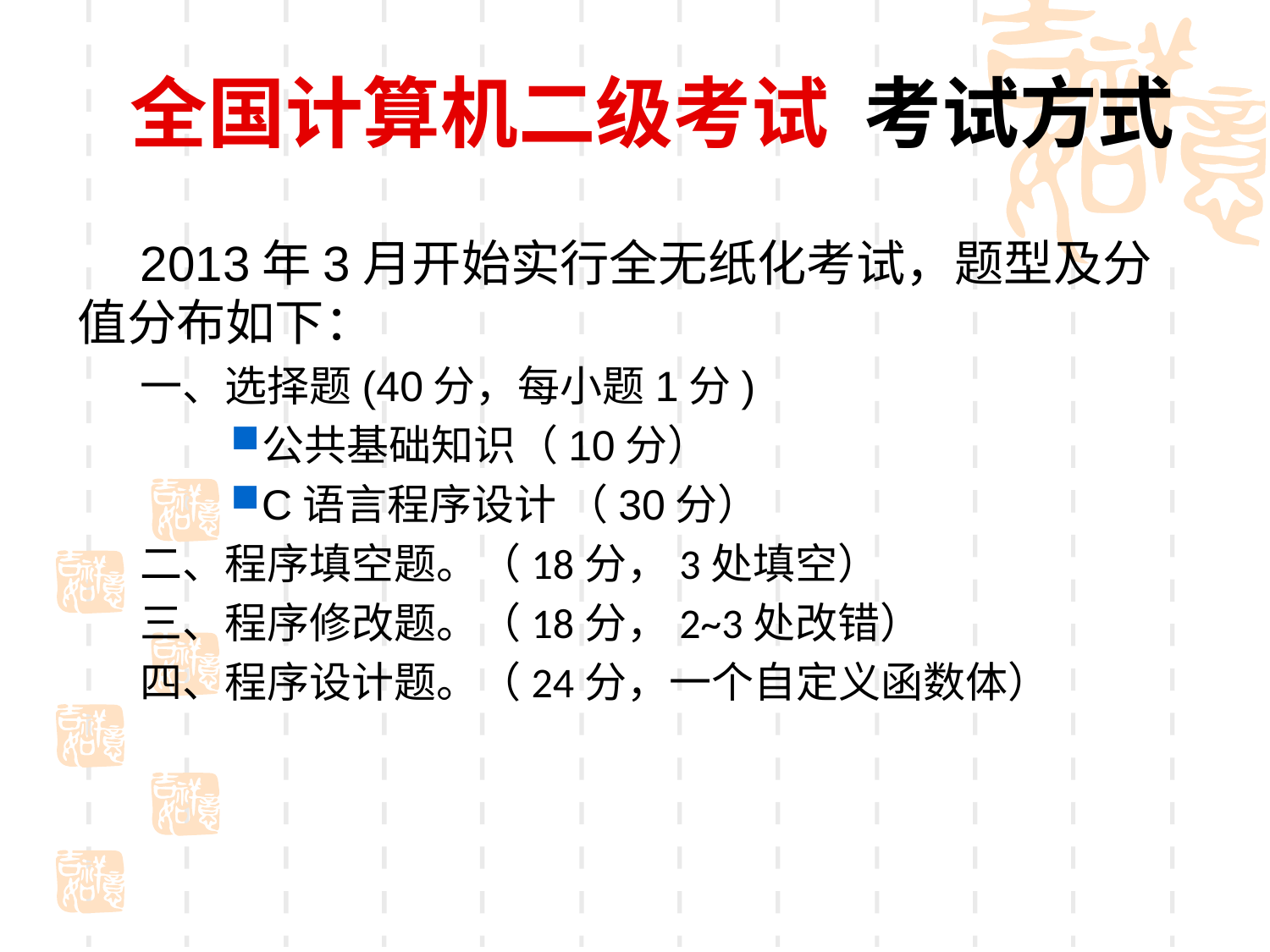

# 全国计算机二级考试  考试方式
2013年3月开始实行全无纸化考试，题型及分值分布如下：
一、选择题(40分，每小题1分)
公共基础知识（10分）
C语言程序设计 （30分）
二、程序填空题。（18分，3处填空）
三、程序修改题。（18分，2~3处改错）
四、程序设计题。（24分，一个自定义函数体）